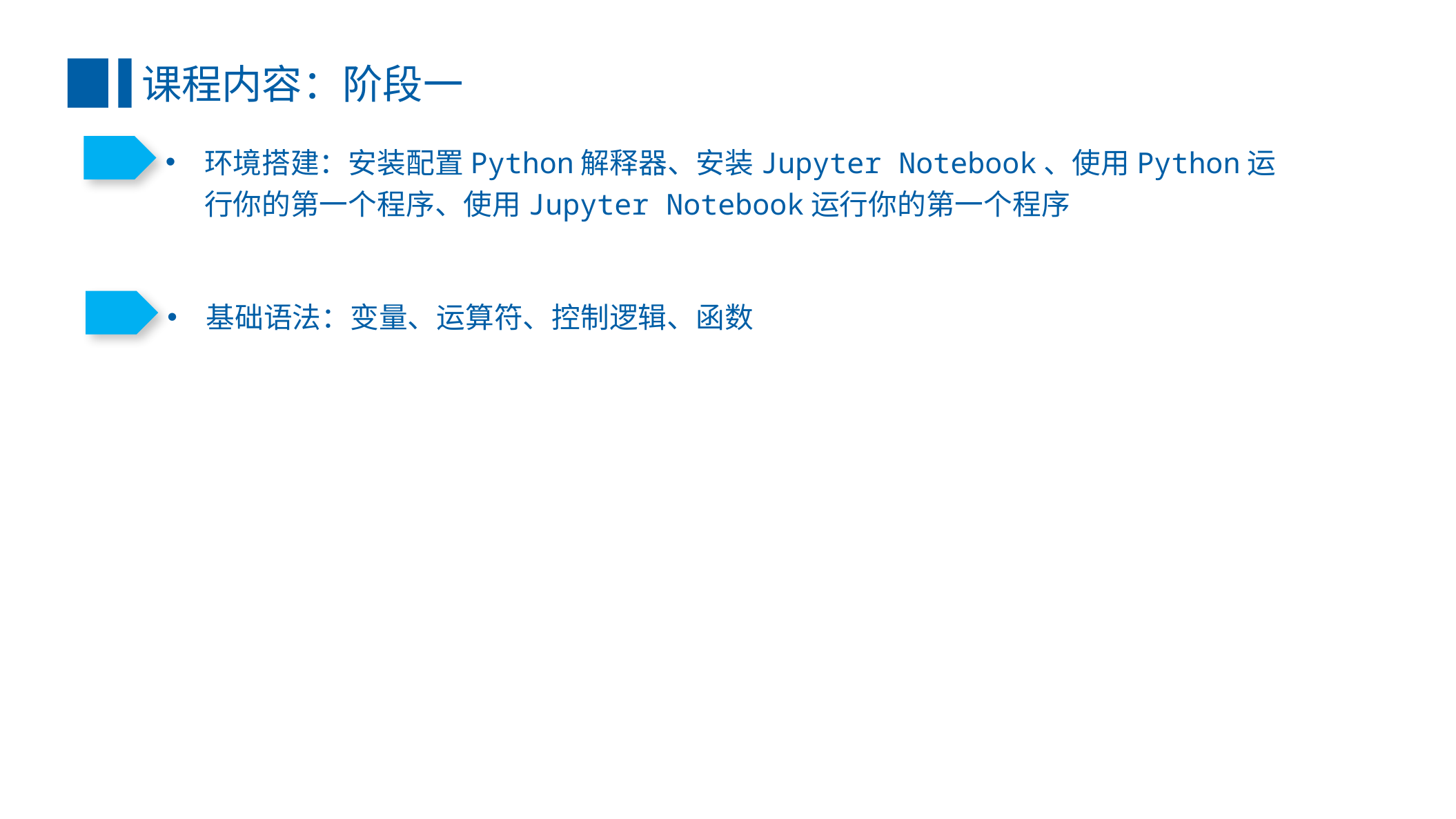

课程内容：阶段一

环境搭建：安装配置Python解释器、安装Jupyter Notebook、使用Python运行你的第一个程序、使用Jupyter Notebook运行你的第一个程序

基础语法：变量、运算符、控制逻辑、函数